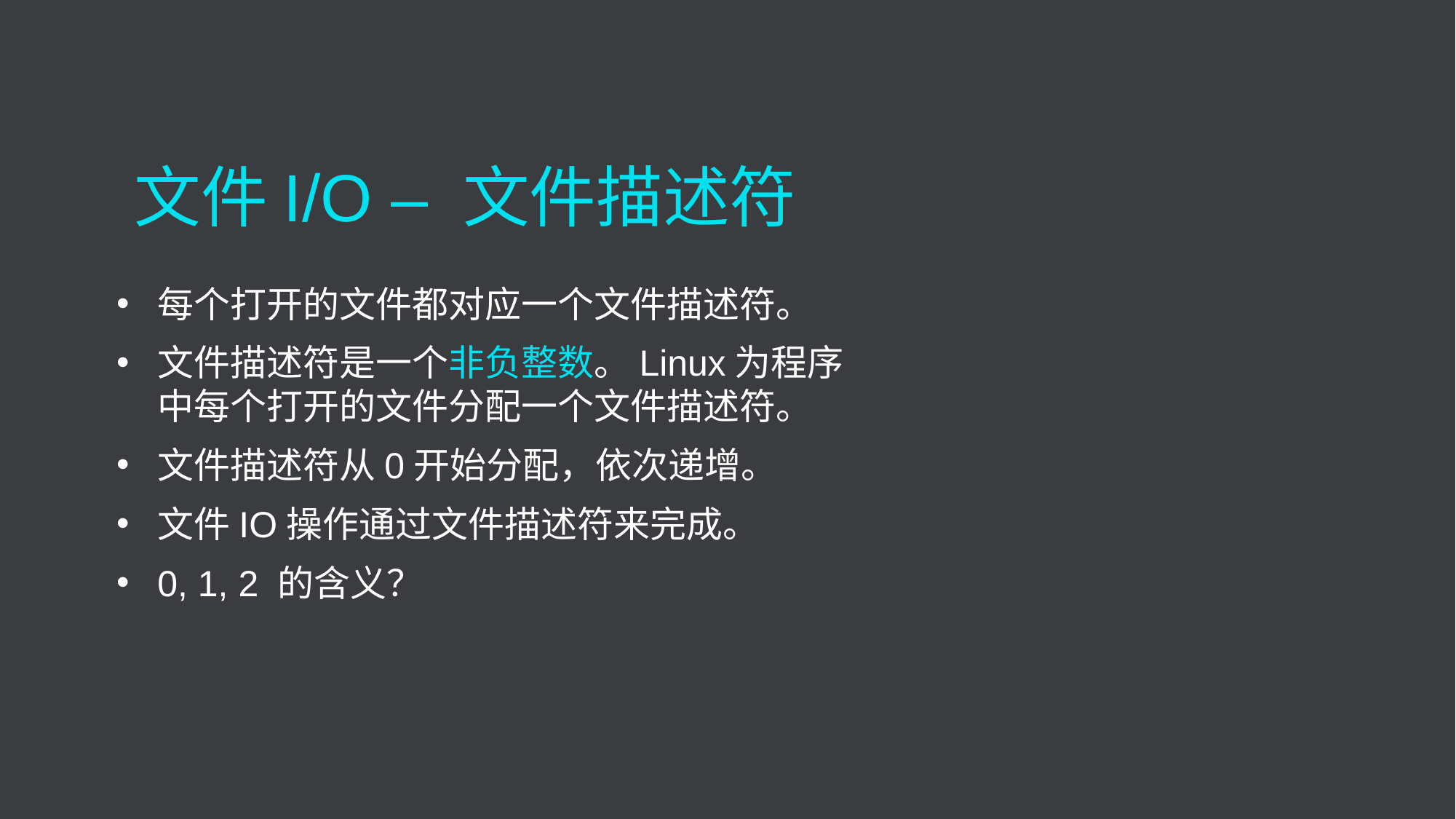

文件I/O – 文件描述符
每个打开的文件都对应一个文件描述符。
文件描述符是一个非负整数。Linux为程序中每个打开的文件分配一个文件描述符。
文件描述符从0开始分配，依次递增。
文件IO操作通过文件描述符来完成。
0, 1, 2 的含义？